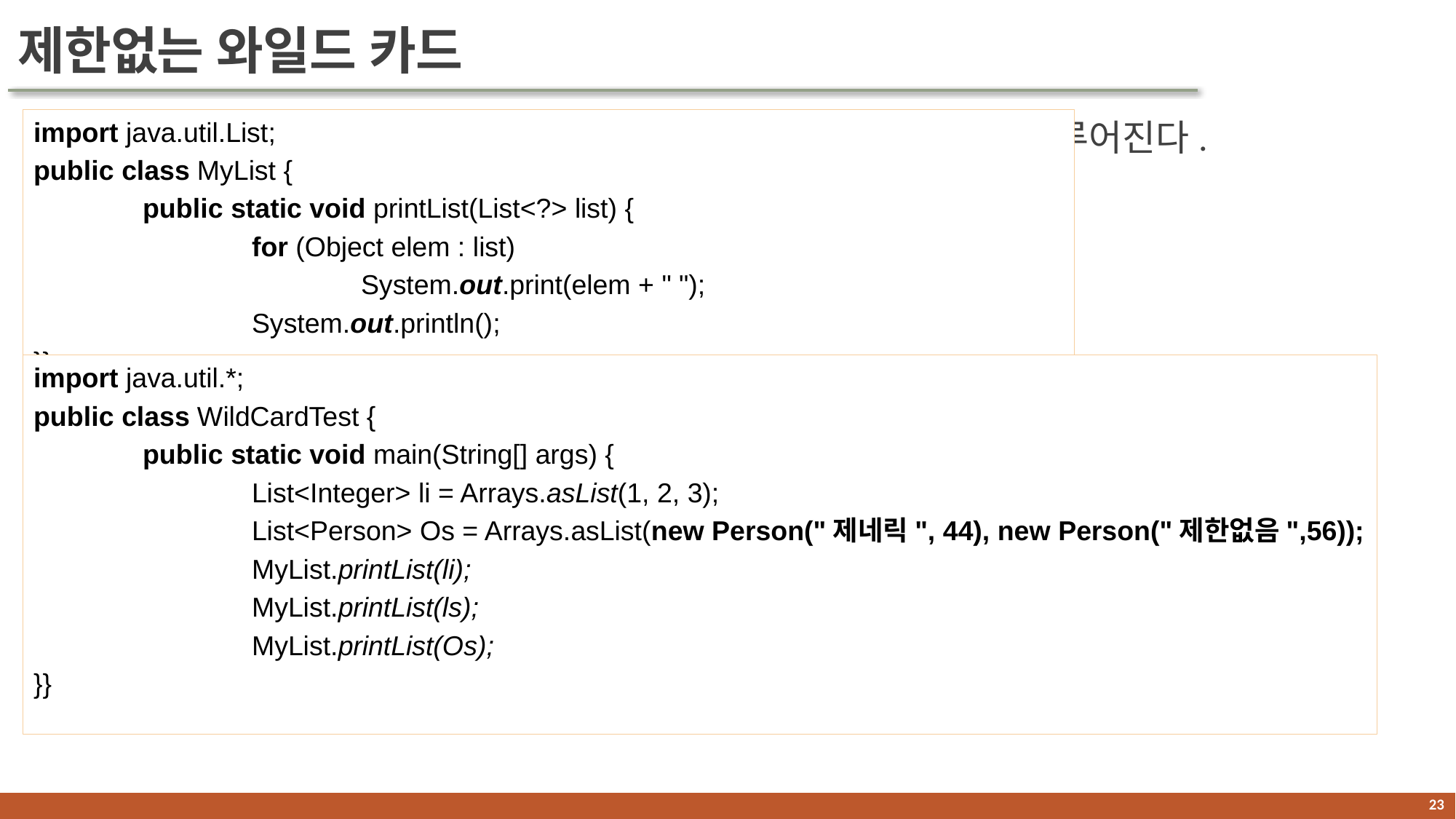

# 제한없는 와일드 카드
제한없는 와일드 카드(Unbounded Wildcard)는 단순히 ?으로만 이루어진다.
와일드 카드 ?은 모든 타입에 매치된다.
import java.util.List;
public class MyList {
	public static void printList(List<?> list) {
		for (Object elem : list)
			System.out.print(elem + " ");
		System.out.println();
}}
class Person{
	String name;  int hak;
	public Person(String name, int hak) {
		this.name = name;   this.hak = hak;
	}
	public String toString() {
		return "Person [name=" + name + ", hak=" + hak + "]";}}

import java.util.*;
public class WildCardTest {
	public static void main(String[] args) {
		List<Integer> li = Arrays.asList(1, 2, 3);
		List<Person> Os = Arrays.asList(new Person("제네릭", 44), new Person("제한없음",56));
		MyList.printList(li);
		MyList.printList(ls);
		MyList.printList(Os);
}}
23